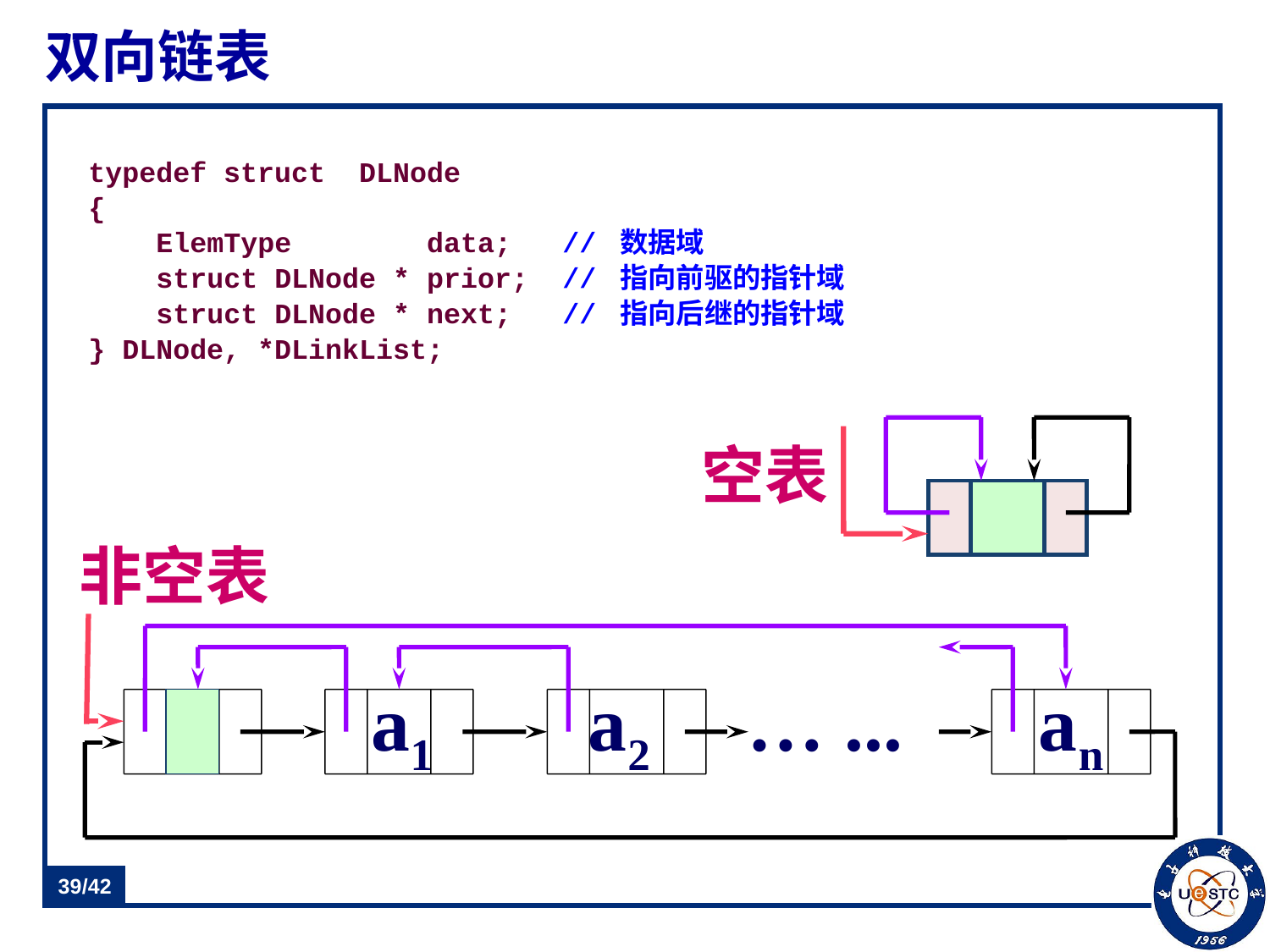

# 双向链表
typedef struct  DLNode
{
    ElemType        data;   // 数据域
    struct DLNode * prior;  // 指向前驱的指针域
    struct DLNode * next;   // 指向后继的指针域
} DLNode, *DLinkList;

空表
非空表

   a1        a2     … ...       an

39/42